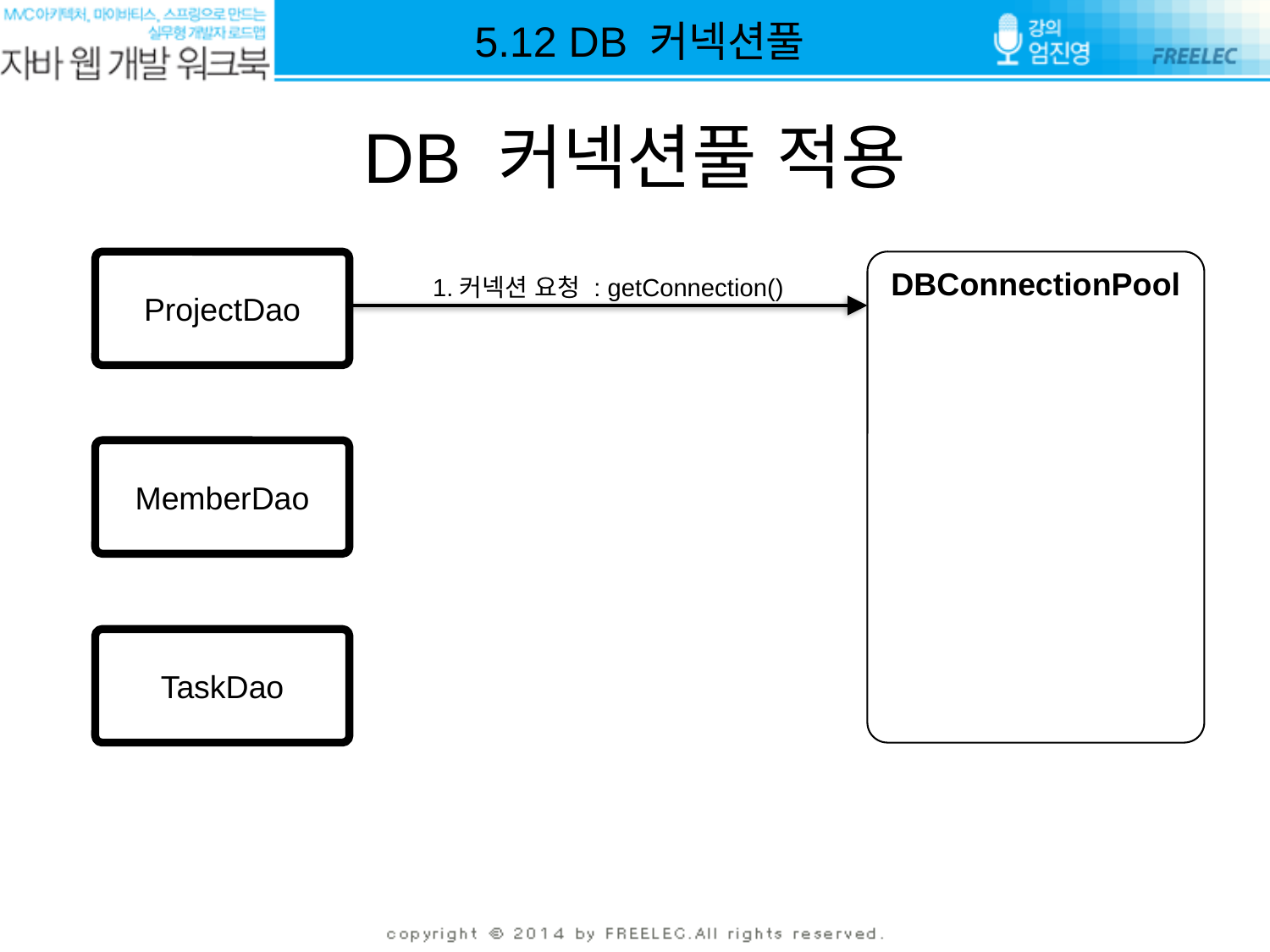

5.12 DB 커넥션풀
DB 커넥션풀 적용
DBConnectionPool
ProjectDao

1.커넥션 요청 : getConnection()
MemberDao

TaskDao